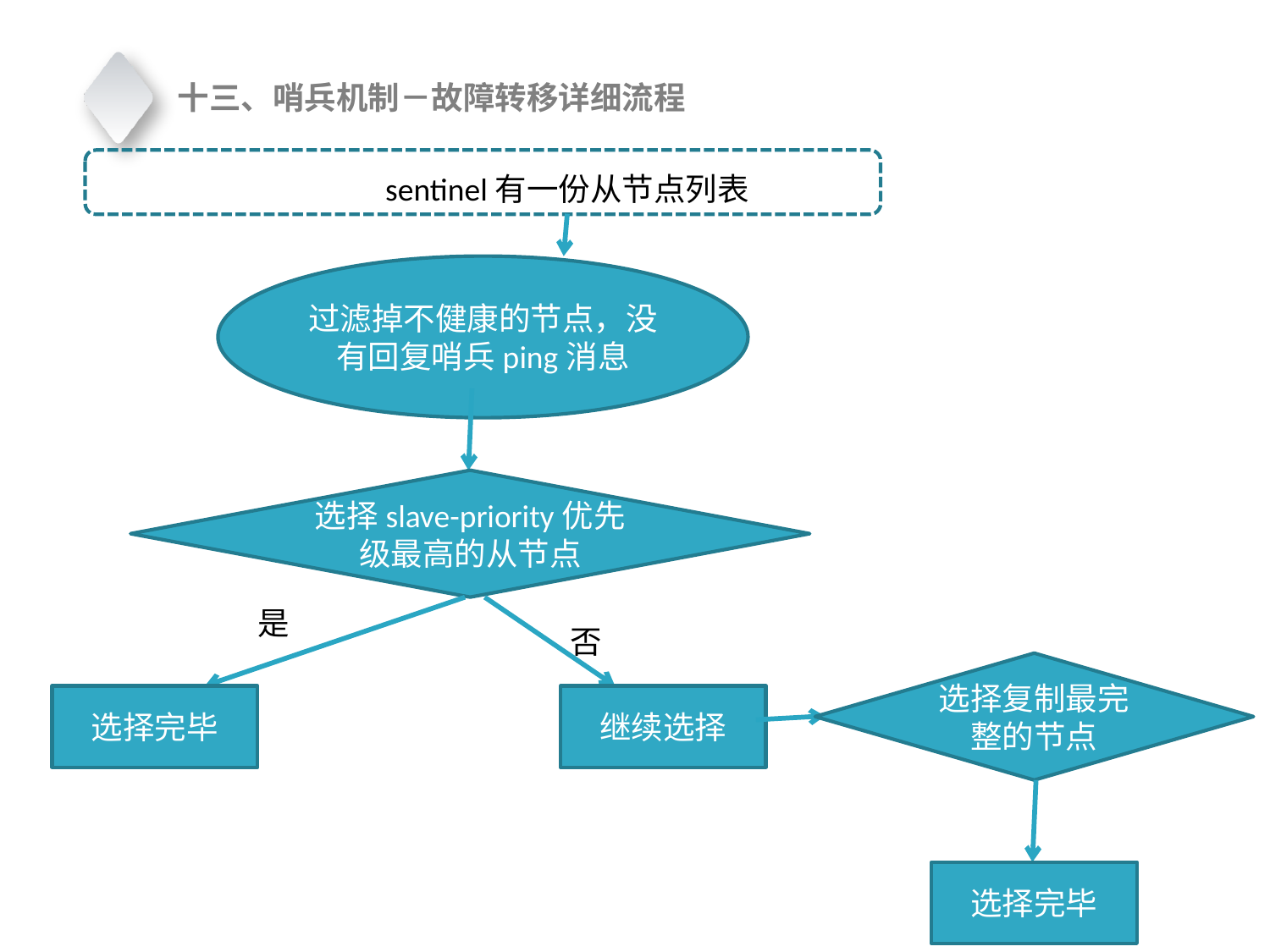

十三、哨兵机制－故障转移详细流程

sentinel有一份从节点列表
过滤掉不健康的节点，没有回复哨兵ping消息
选择slave-priority优先级最高的从节点
是
否
选择复制最完整的节点
选择完毕
继续选择
选择完毕